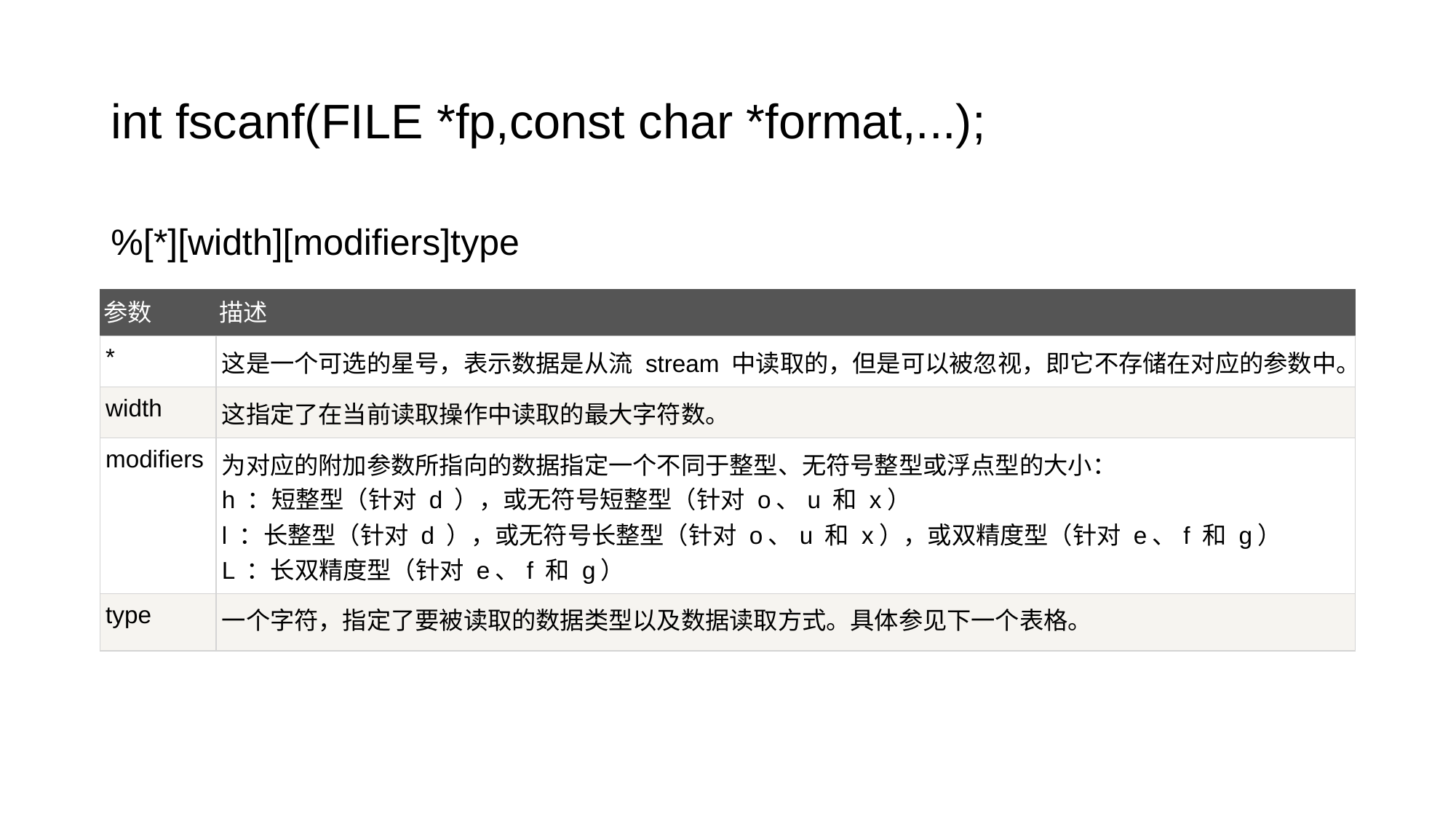

# int fscanf(FILE *fp,const char *format,...);
%[*][width][modifiers]type
| 参数 | 描述 |
| --- | --- |
| \* | 这是一个可选的星号，表示数据是从流 stream 中读取的，但是可以被忽视，即它不存储在对应的参数中。 |
| width | 这指定了在当前读取操作中读取的最大字符数。 |
| modifiers | 为对应的附加参数所指向的数据指定一个不同于整型、无符号整型或浮点型的大小： h ：短整型（针对 d ），或无符号短整型（针对 o、u 和 x） l ：长整型（针对 d ），或无符号长整型（针对 o、u 和 x），或双精度型（针对 e、f 和 g） L ：长双精度型（针对 e、f 和 g） |
| type | 一个字符，指定了要被读取的数据类型以及数据读取方式。具体参见下一个表格。 |